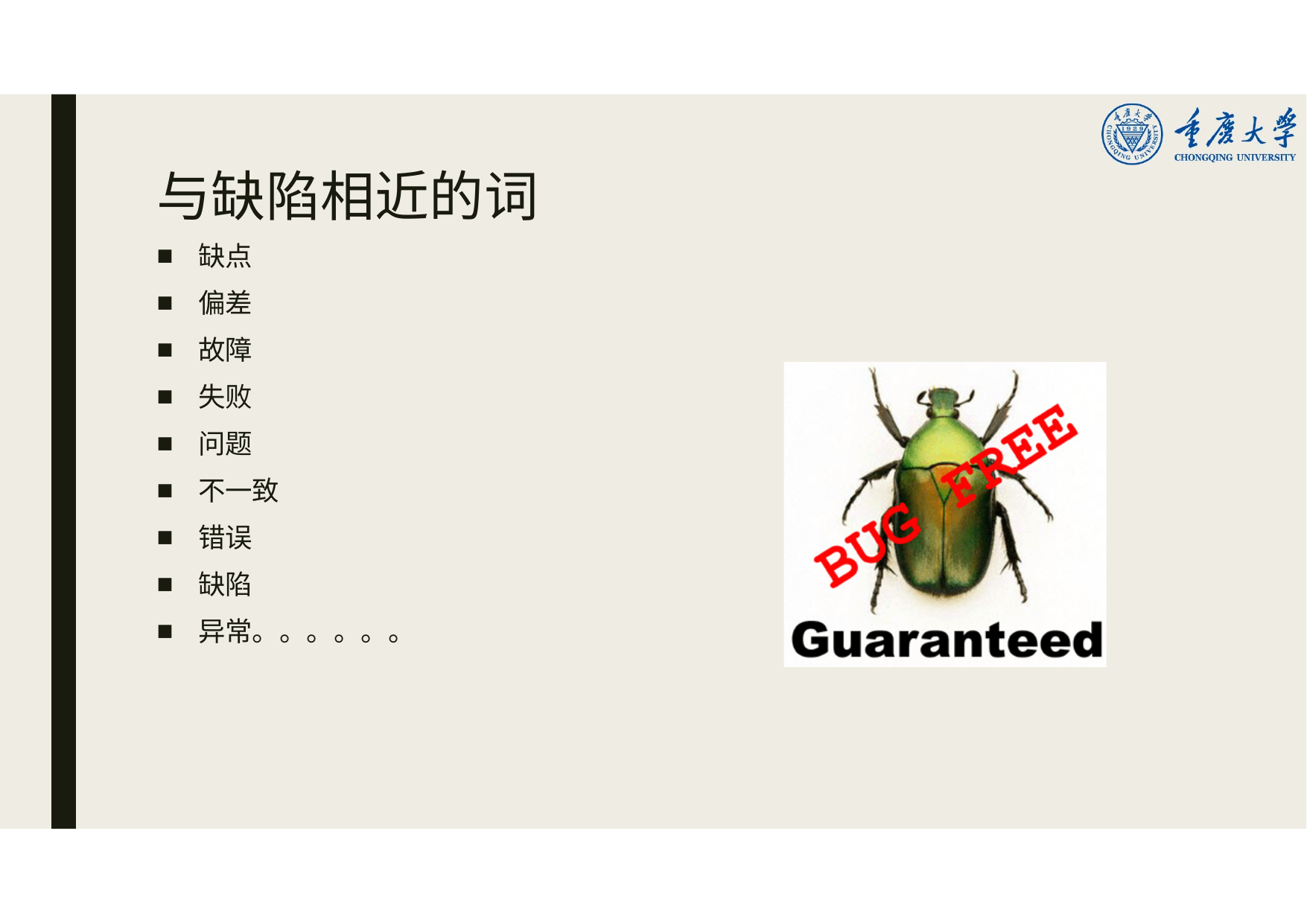

# 与缺陷相近的词
缺点
偏差
故障
失败
问题
不一致
错误
缺陷
异常。。。。。。